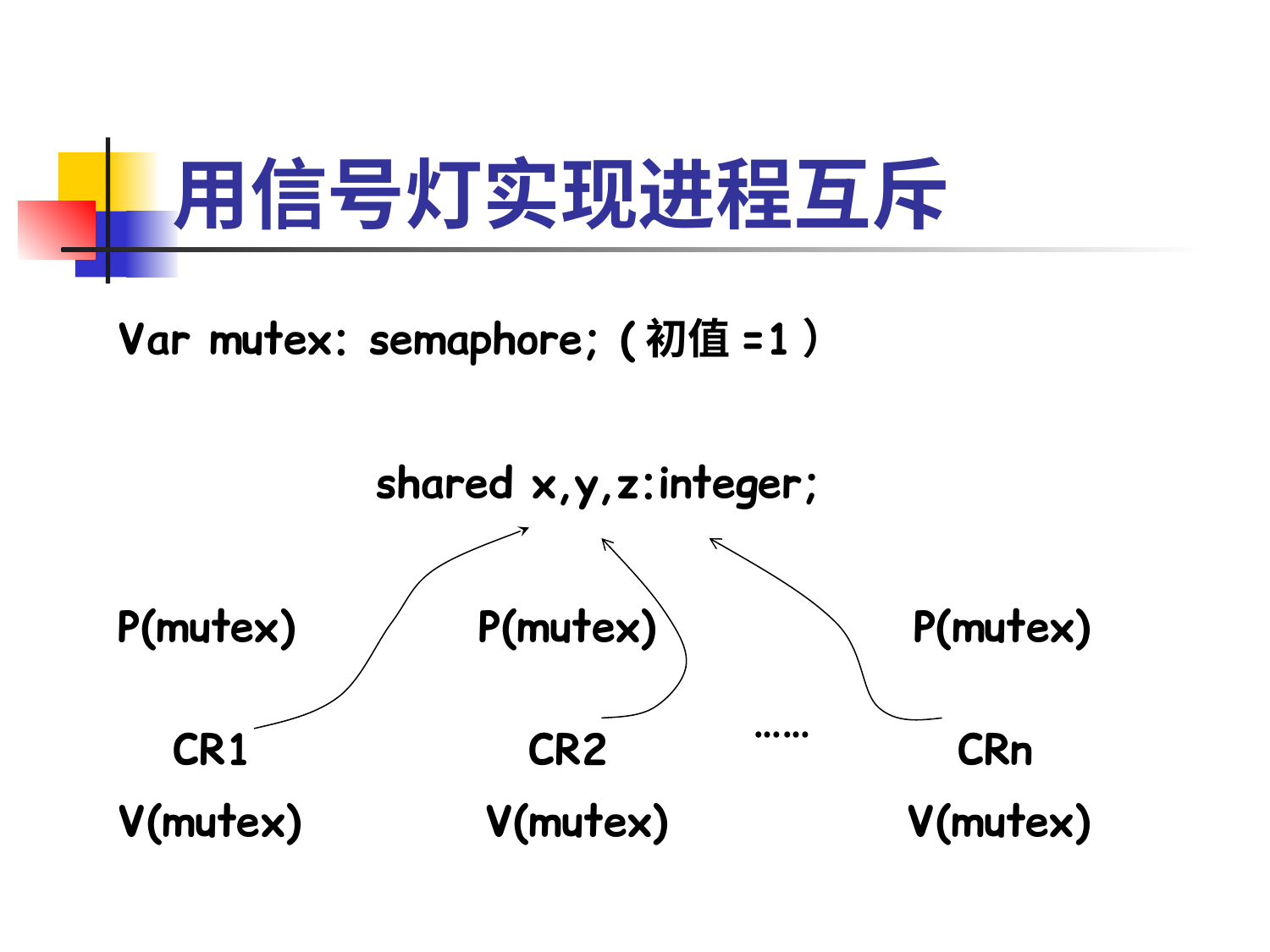

# 用信号灯实现进程互斥
Var mutex: semaphore; (初值=1）

              shared x,y,z:integer;

P(mutex)          P(mutex)              P(mutex)
   CR1               CR2                   CRn
V(mutex)          V(mutex)             V(mutex)

……